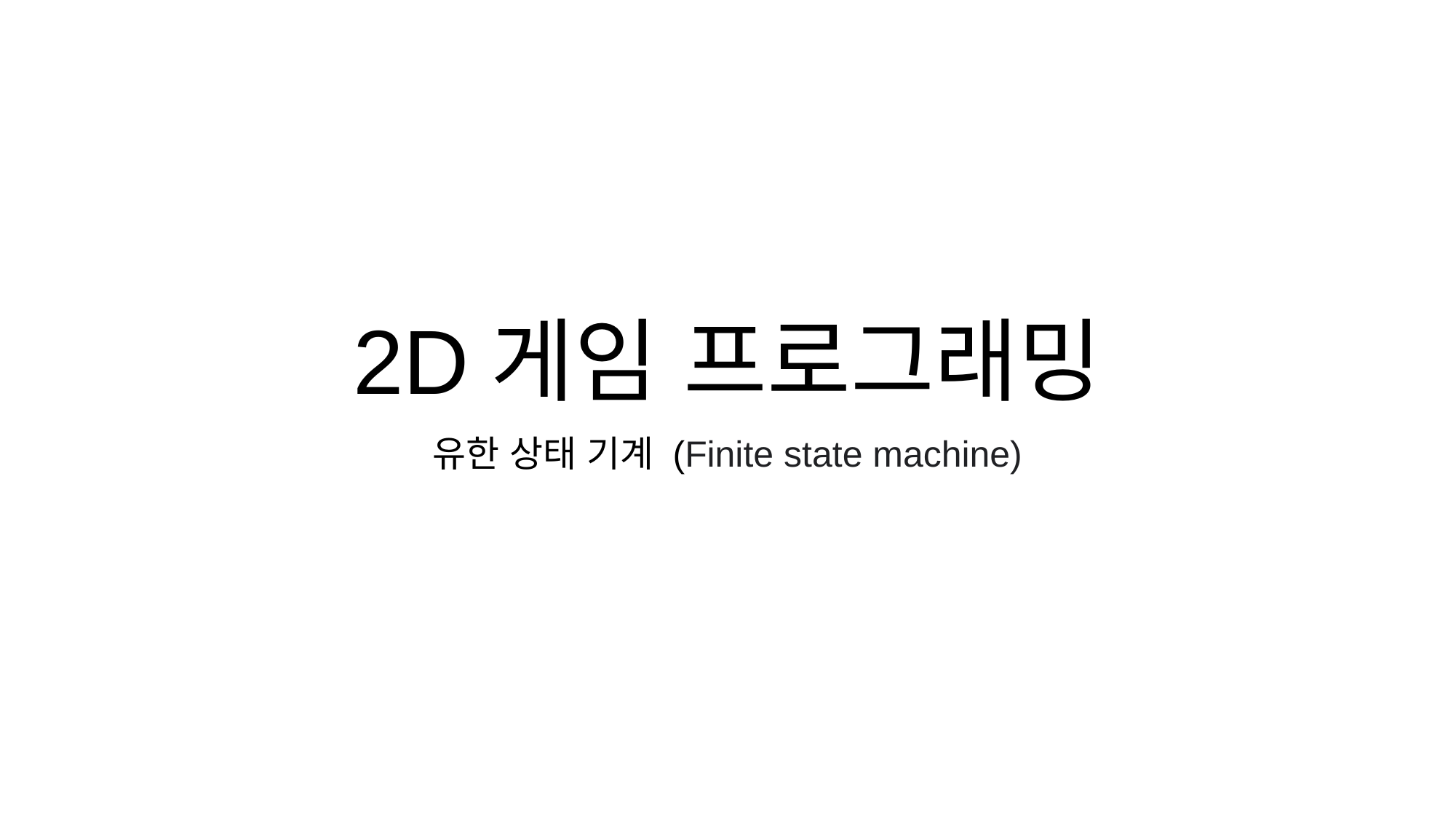

# 2D게임 프로그래밍
유한 상태 기계 (Finite state machine)